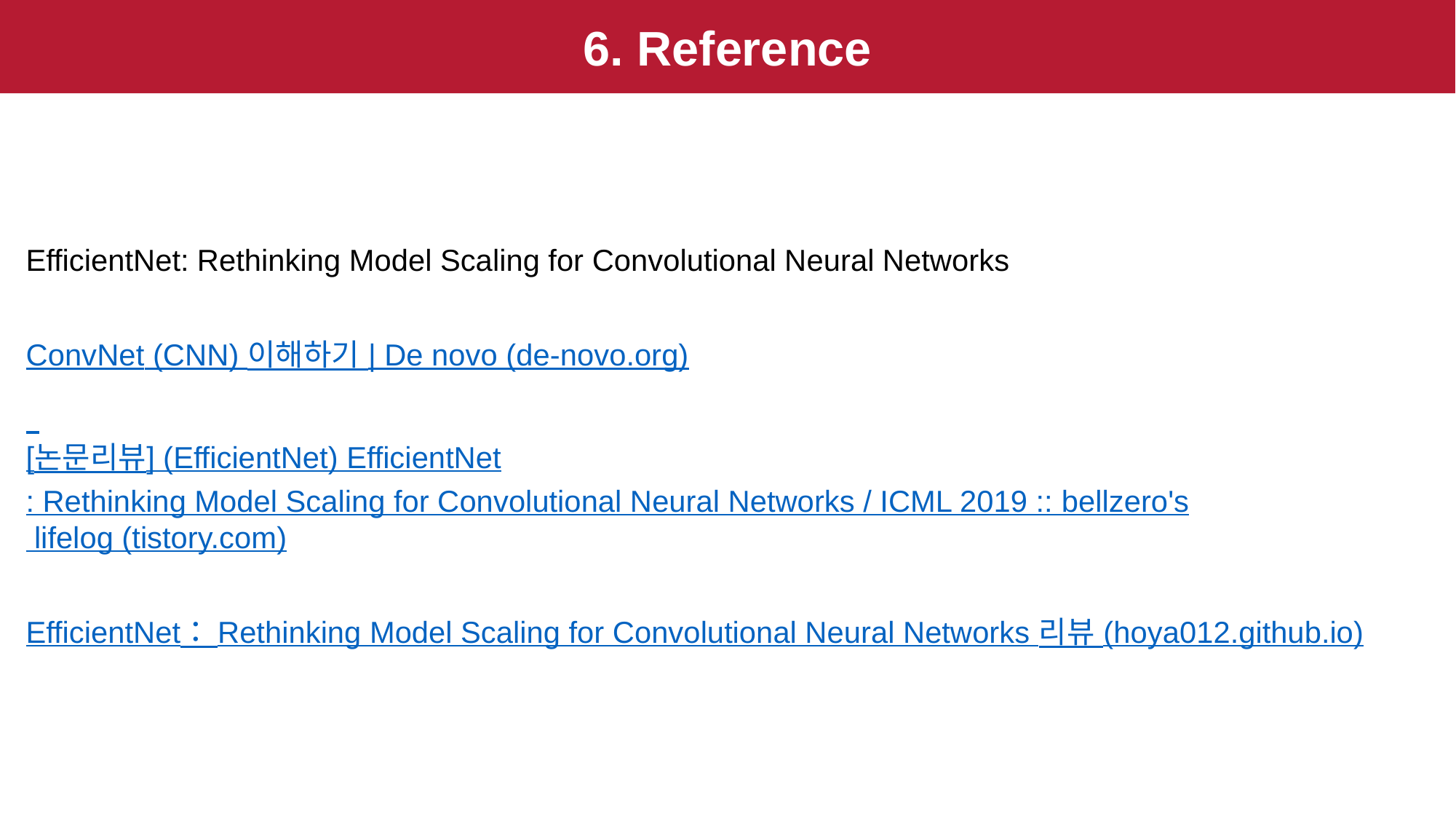

# 6. Reference
EfficientNet: Rethinking Model Scaling for Convolutional Neural Networks

ConvNet (CNN) 이해하기 | De novo (de-novo.org)

[논문리뷰] (EfficientNet) EfficientNet: Rethinking Model Scaling for Convolutional Neural Networks / ICML 2019 :: bellzero's lifelog (tistory.com)

EfficientNet： Rethinking Model Scaling for Convolutional Neural Networks 리뷰 (hoya012.github.io)